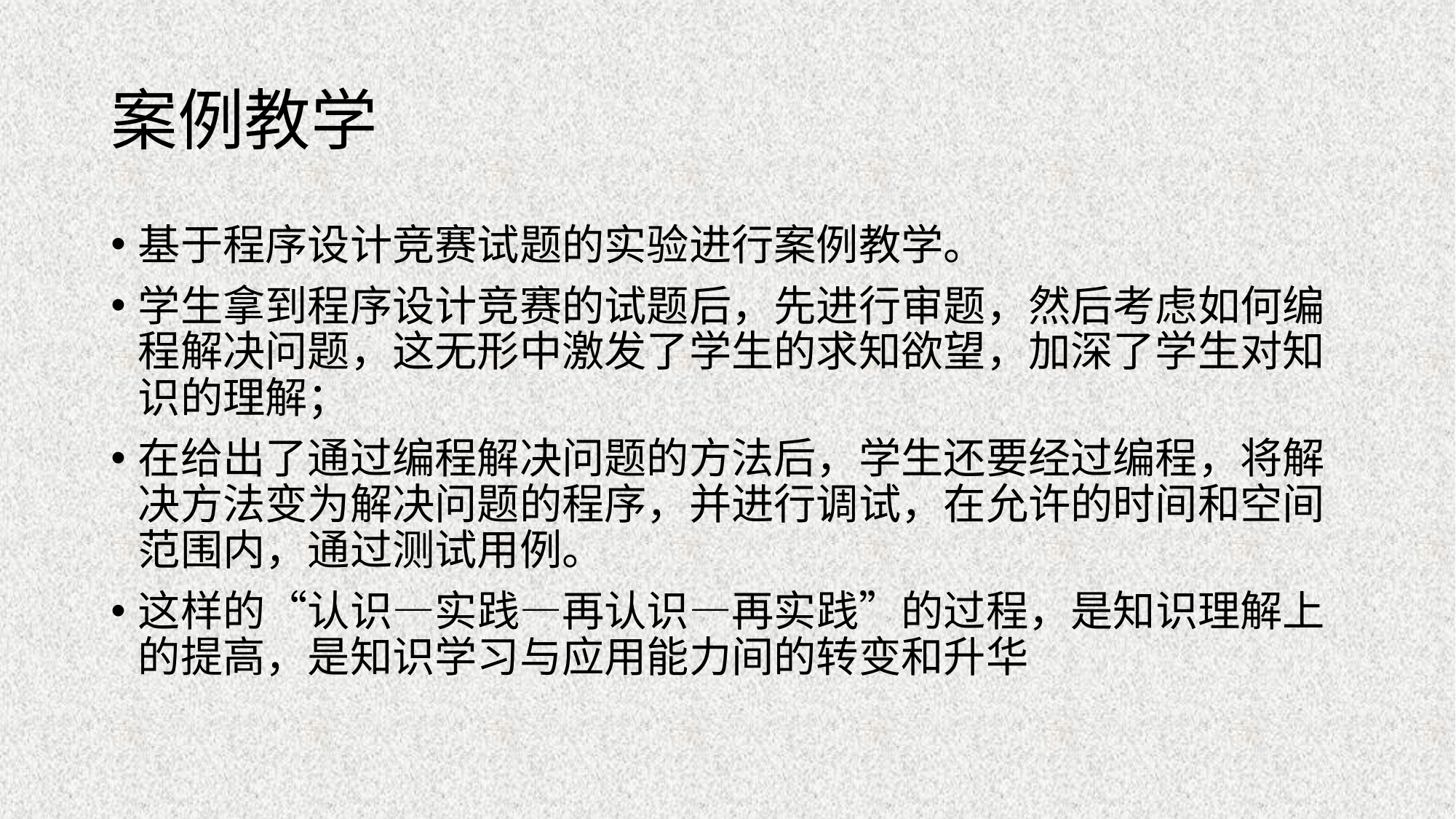

# 案例教学
基于程序设计竞赛试题的实验进行案例教学。
学生拿到程序设计竞赛的试题后，先进行审题，然后考虑如何编程解决问题，这无形中激发了学生的求知欲望，加深了学生对知识的理解；
在给出了通过编程解决问题的方法后，学生还要经过编程，将解决方法变为解决问题的程序，并进行调试，在允许的时间和空间范围内，通过测试用例。
这样的“认识—实践—再认识—再实践”的过程，是知识理解上的提高，是知识学习与应用能力间的转变和升华